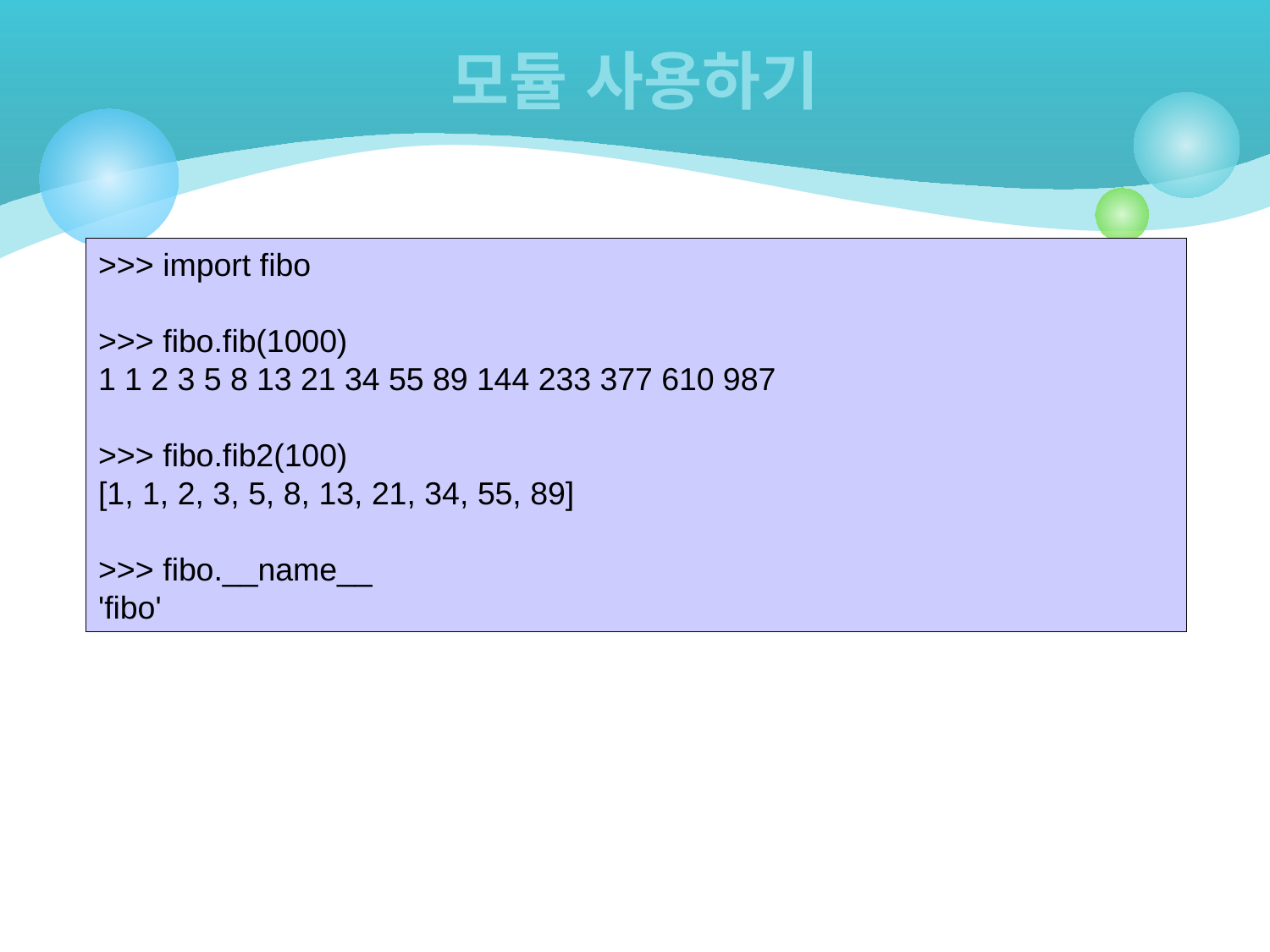

# 모듈 사용하기
>>> import fibo

>>> fibo.fib(1000)
1 1 2 3 5 8 13 21 34 55 89 144 233 377 610 987

>>> fibo.fib2(100)
[1, 1, 2, 3, 5, 8, 13, 21, 34, 55, 89]

>>> fibo.__name__
'fibo'